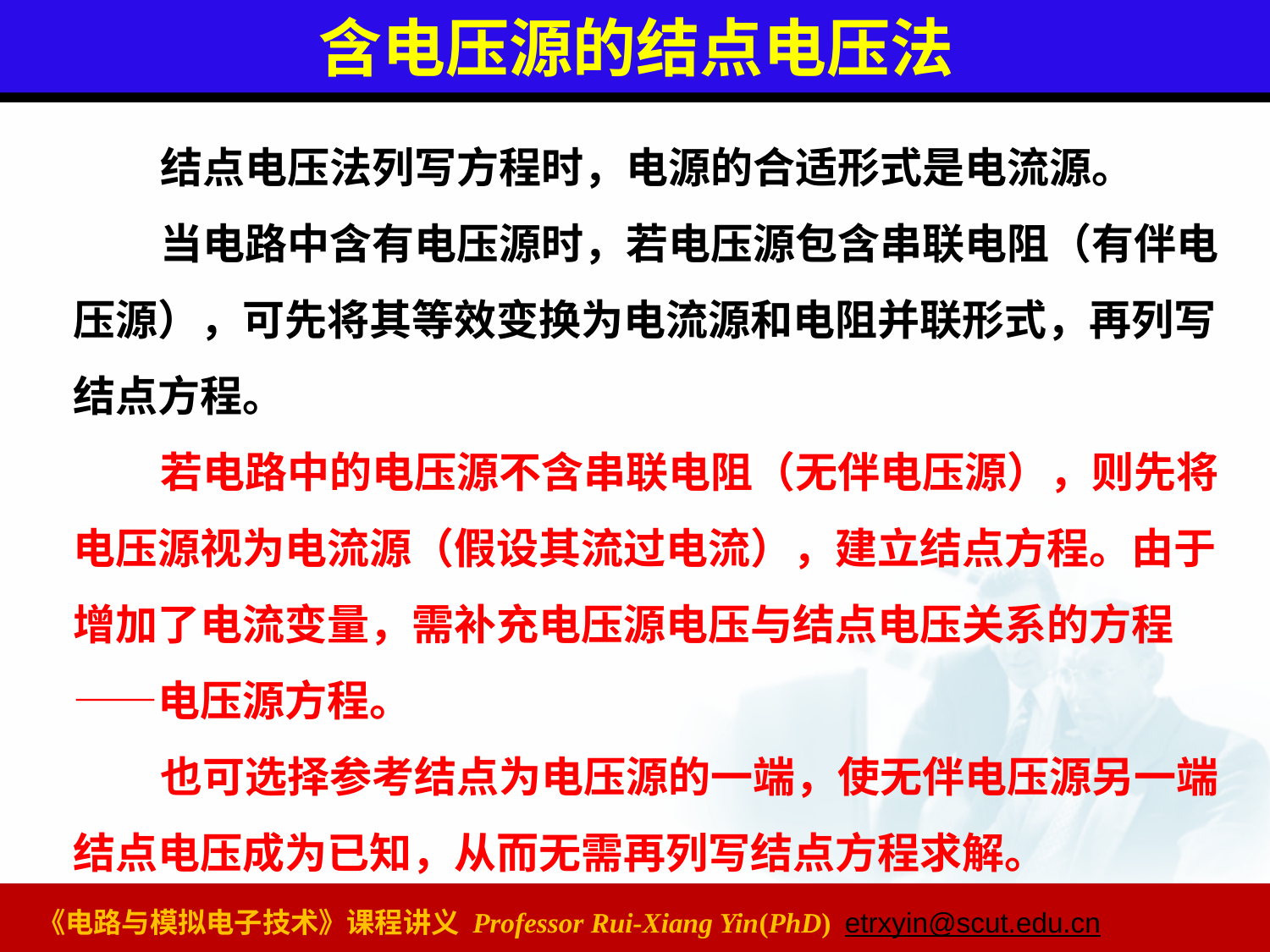

# 含电压源的结点电压法
结点电压法列写方程时，电源的合适形式是电流源。
当电路中含有电压源时，若电压源包含串联电阻（有伴电压源），可先将其等效变换为电流源和电阻并联形式，再列写结点方程。
若电路中的电压源不含串联电阻（无伴电压源），则先将电压源视为电流源（假设其流过电流），建立结点方程。由于增加了电流变量，需补充电压源电压与结点电压关系的方程——电压源方程。
也可选择参考结点为电压源的一端，使无伴电压源另一端结点电压成为已知，从而无需再列写结点方程求解。